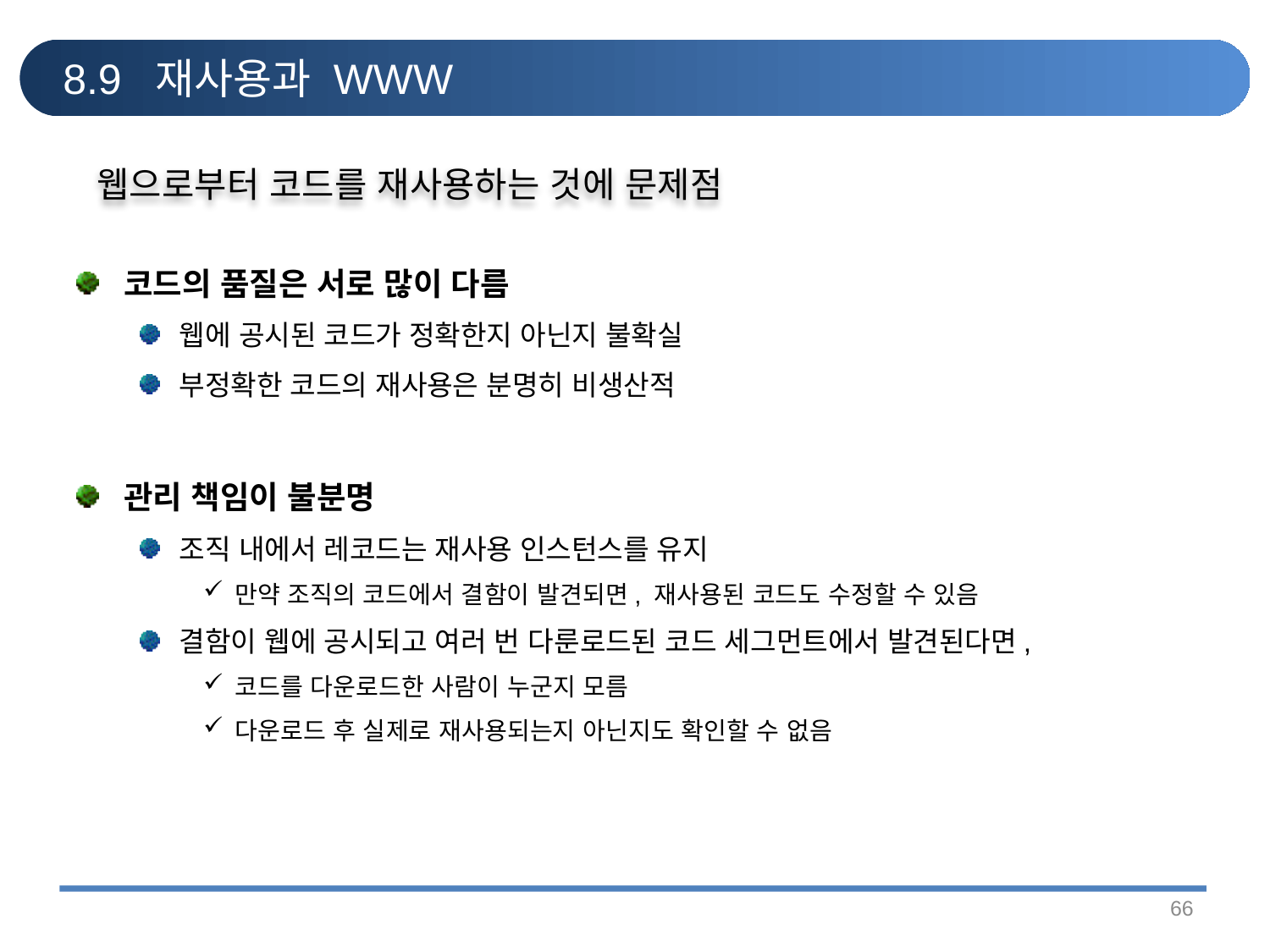

# 8.9  재사용과 WWW
웹으로부터 코드를 재사용하는 것에 문제점
코드의 품질은 서로 많이 다름
웹에 공시된 코드가 정확한지 아닌지 불확실
부정확한 코드의 재사용은 분명히 비생산적

관리 책임이 불분명
조직 내에서 레코드는 재사용 인스턴스를 유지
만약 조직의 코드에서 결함이 발견되면, 재사용된 코드도 수정할 수 있음
결함이 웹에 공시되고 여러 번 다룬로드된 코드 세그먼트에서 발견된다면,
코드를 다운로드한 사람이 누군지 모름
다운로드 후 실제로 재사용되는지 아닌지도 확인할 수 없음

66